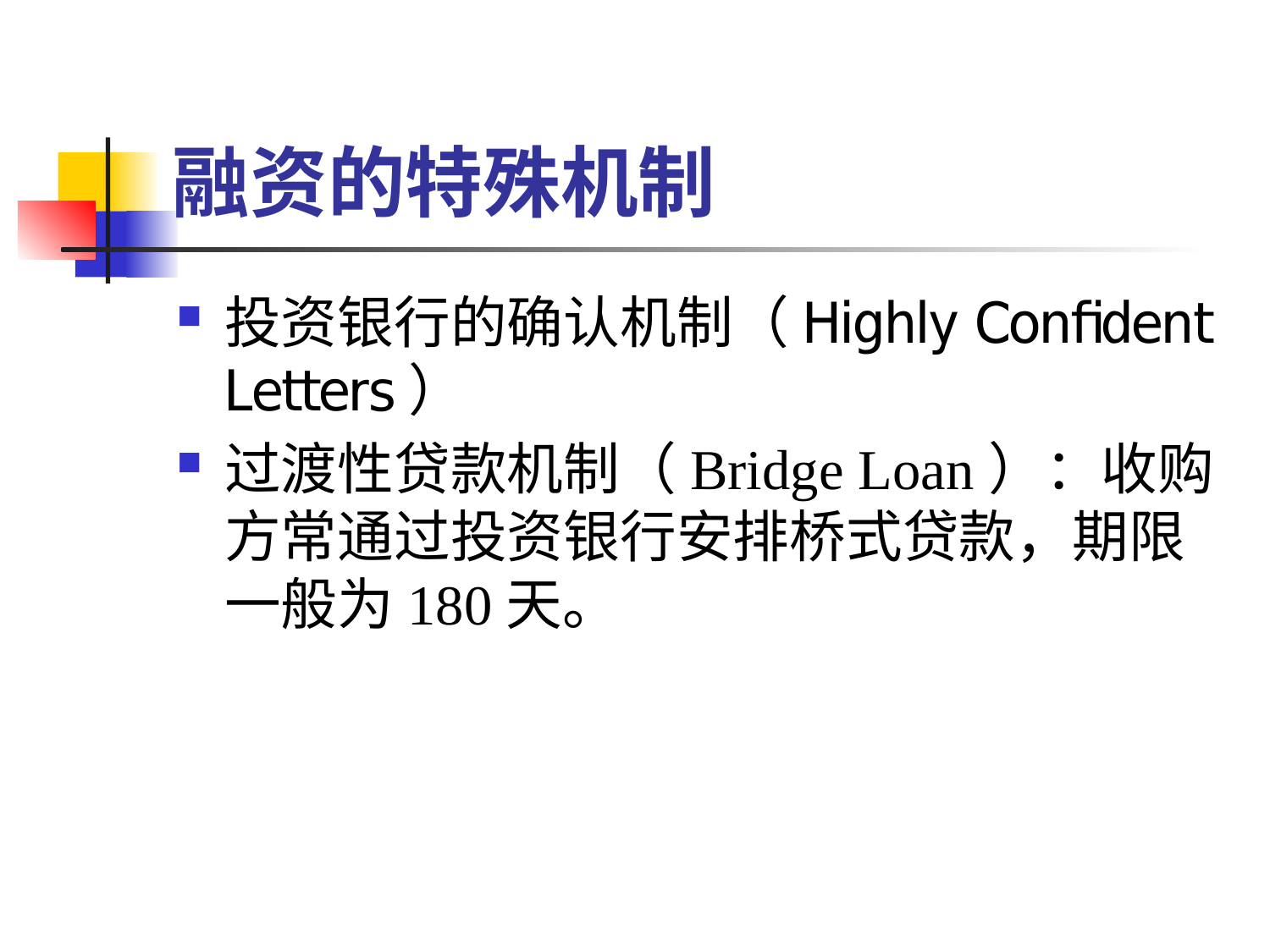

# 融资的特殊机制
投资银行的确认机制（Highly Confident Letters）
过渡性贷款机制（Bridge Loan）：收购方常通过投资银行安排桥式贷款，期限一般为180天。